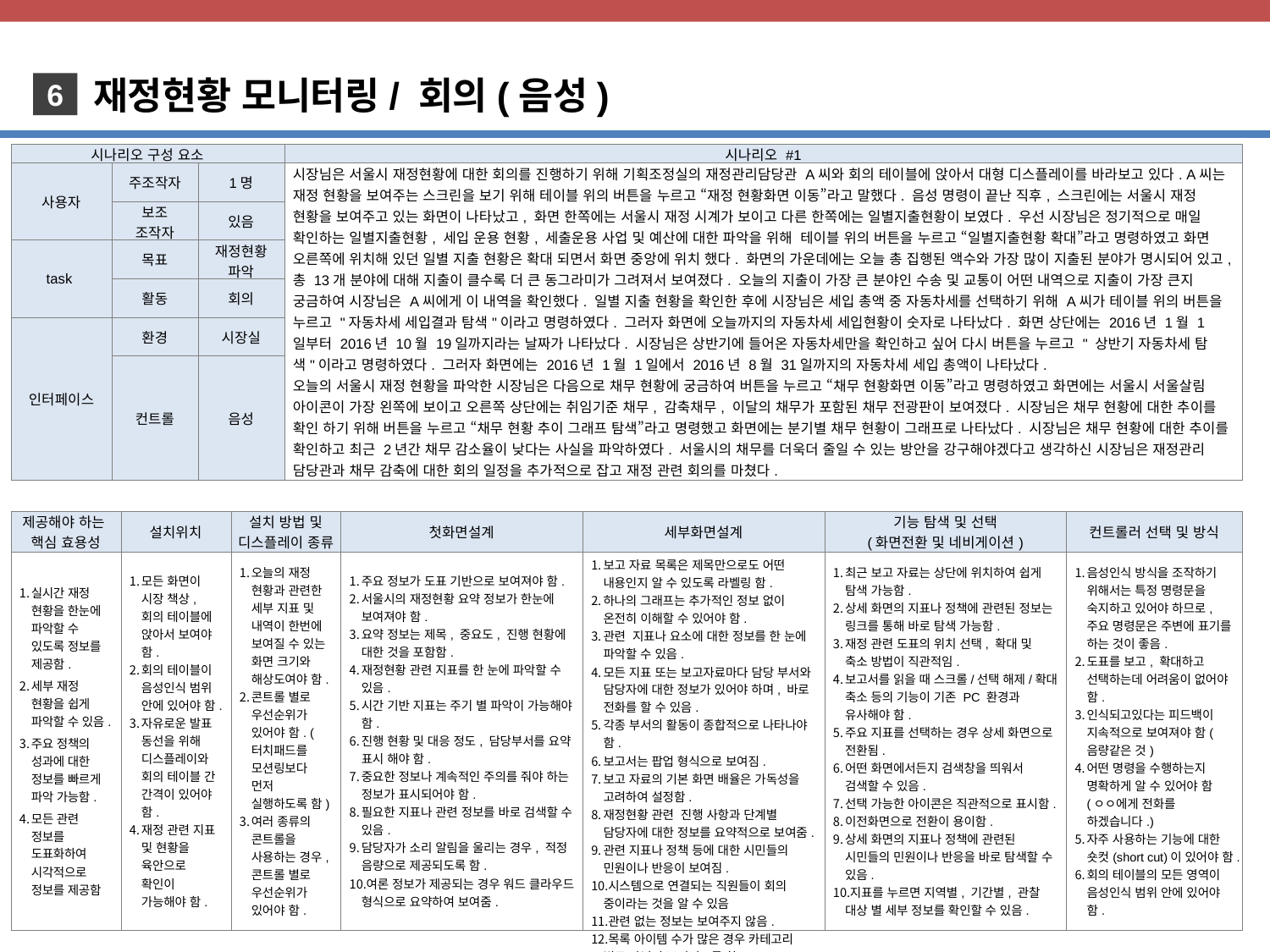

재정현황 모니터링/ 회의(음성)
6
| 시나리오 구성 요소 |  |  | 시나리오 #1 |
| --- | --- | --- | --- |
| 사용자 | 주조작자 | 1명 | 시장님은 서울시 재정현황에 대한 회의를 진행하기 위해 기획조정실의 재정관리담당관 A씨와 회의 테이블에 앉아서 대형 디스플레이를 바라보고 있다. A씨는 재정 현황을 보여주는 스크린을 보기 위해 테이블 위의 버튼을 누르고 “재정 현황화면 이동”라고 말했다. 음성 명령이 끝난 직후, 스크린에는 서울시 재정 현황을 보여주고 있는 화면이 나타났고, 화면 한쪽에는 서울시 재정 시계가 보이고 다른 한쪽에는 일별지출현황이 보였다. 우선 시장님은 정기적으로 매일 확인하는 일별지출현황, 세입 운용 현황, 세출운용 사업 및 예산에 대한 파악을 위해 테이블 위의 버튼을 누르고 “일별지출현황 확대”라고 명령하였고 화면 오른쪽에 위치해 있던 일별 지출 현황은 확대 되면서 화면 중앙에 위치 했다. 화면의 가운데에는 오늘 총 집행된 액수와 가장 많이 지출된 분야가 명시되어 있고, 총 13개 분야에 대해 지출이 클수록 더 큰 동그라미가 그려져서 보여졌다. 오늘의 지출이 가장 큰 분야인 수송 및 교통이 어떤 내역으로 지출이 가장 큰지 궁금하여 시장님은 A씨에게 이 내역을 확인했다. 일별 지출 현황을 확인한 후에 시장님은 세입 총액 중 자동차세를 선택하기 위해 A씨가 테이블 위의 버튼을 누르고 "자동차세 세입결과 탐색"이라고 명령하였다. 그러자 화면에 오늘까지의 자동차세 세입현황이 숫자로 나타났다. 화면 상단에는 2016년 1월 1일부터 2016년 10월 19일까지라는 날짜가 나타났다. 시장님은 상반기에 들어온 자동차세만을 확인하고 싶어 다시 버튼을 누르고 " 상반기 자동차세 탐색"이라고 명령하였다. 그러자 화면에는 2016년 1월 1일에서 2016년 8월 31일까지의 자동차세 세입 총액이 나타났다. 오늘의 서울시 재정 현황을 파악한 시장님은 다음으로 채무 현황에 궁금하여 버튼을 누르고 “채무 현황화면 이동”라고 명령하였고 화면에는 서울시 서울살림 아이콘이 가장 왼쪽에 보이고 오른쪽 상단에는 취임기준 채무, 감축채무, 이달의 채무가 포함된 채무 전광판이 보여졌다. 시장님은 채무 현황에 대한 추이를 확인 하기 위해 버튼을 누르고 “채무 현황 추이 그래프 탐색”라고 명령했고 화면에는 분기별 채무 현황이 그래프로 나타났다. 시장님은 채무 현황에 대한 추이를 확인하고 최근 2년간 채무 감소율이 낮다는 사실을 파악하였다. 서울시의 채무를 더욱더 줄일 수 있는 방안을 강구해야겠다고 생각하신 시장님은 재정관리 담당관과 채무 감축에 대한 회의 일정을 추가적으로 잡고 재정 관련 회의를 마쳤다. |
|  | 보조 조작자 | 있음 |  |
| task | 목표 | 재정현황 파악 |  |
|  | 활동 | 회의 |  |
| 인터페이스 | 환경 | 시장실 |  |
|  | 컨트롤 | 음성 |  |
| 제공해야 하는 핵심 효용성 | 설치위치 | 설치 방법 및 디스플레이 종류 | 첫화면설계 | 세부화면설계 | 기능 탐색 및 선택 (화면전환 및 네비게이션) | 컨트롤러 선택 및 방식 |
| --- | --- | --- | --- | --- | --- | --- |
| 실시간 재정 현황을 한눈에 파악할 수 있도록 정보를 제공함. 세부 재정 현황을 쉽게 파악할 수 있음. 주요 정책의 성과에 대한 정보를 빠르게 파악 가능함. 모든 관련 정보를 도표화하여 시각적으로 정보를 제공함 | 모든 화면이 시장 책상, 회의 테이블에 앉아서 보여야 함. 회의 테이블이 음성인식 범위 안에 있어야 함. 자유로운 발표 동선을 위해 디스플레이와 회의 테이블 간 간격이 있어야 함. 재정 관련 지표 및 현황을 육안으로 확인이 가능해야 함. | 오늘의 재정 현황과 관련한 세부 지표 및 내역이 한번에 보여질 수 있는 화면 크기와 해상도여야 함. 콘트롤 별로 우선순위가 있어야 함. (터치패드를 모션링보다 먼저 실행하도록 함) 여러 종류의 콘트롤을 사용하는 경우, 콘트롤 별로 우선순위가 있어야 함. | 주요 정보가 도표 기반으로 보여져야 함. 서울시의 재정현황 요약 정보가 한눈에 보여져야 함. 요약 정보는 제목, 중요도, 진행 현황에 대한 것을 포함함. 재정현황 관련 지표를 한 눈에 파악할 수 있음. 시간 기반 지표는 주기 별 파악이 가능해야 함. 진행 현황 및 대응 정도, 담당부서를 요약 표시 해야 함. 중요한 정보나 계속적인 주의를 줘야 하는 정보가 표시되어야 함. 필요한 지표나 관련 정보를 바로 검색할 수 있음. 담당자가 소리 알림을 울리는 경우, 적정 음량으로 제공되도록 함. 여론 정보가 제공되는 경우 워드 클라우드 형식으로 요약하여 보여줌. | 보고 자료 목록은 제목만으로도 어떤 내용인지 알 수 있도록 라벨링 함. 하나의 그래프는 추가적인 정보 없이 온전히 이해할 수 있어야 함. 관련 지표나 요소에 대한 정보를 한 눈에 파악할 수 있음. 모든 지표 또는 보고자료마다 담당 부서와 담당자에 대한 정보가 있어야 하며, 바로 전화를 할 수 있음. 각종 부서의 활동이 종합적으로 나타나야 함. 보고서는 팝업 형식으로 보여짐. 보고 자료의 기본 화면 배율은 가독성을 고려하여 설정함. 재정현황 관련 진행 사항과 단계별 담당자에 대한 정보를 요약적으로 보여줌. 관련 지표나 정책 등에 대한 시민들의 민원이나 반응이 보여짐. 시스템으로 연결되는 직원들이 회의 중이라는 것을 알 수 있음 관련 없는 정보는 보여주지 않음. 목록 아이템 수가 많은 경우 카테고리 별로 나눠서 보여지도록 함. 카테고리 분류 시 직관적인 분류 체계를 사용함. | 최근 보고 자료는 상단에 위치하여 쉽게 탐색 가능함. 상세 화면의 지표나 정책에 관련된 정보는 링크를 통해 바로 탐색 가능함. 재정 관련 도표의 위치 선택, 확대 및 축소 방법이 직관적임. 보고서를 읽을 때 스크롤/선택 해제/확대 축소 등의 기능이 기존 PC 환경과 유사해야 함. 주요 지표를 선택하는 경우 상세 화면으로 전환됨. 어떤 화면에서든지 검색창을 띄워서 검색할 수 있음. 선택 가능한 아이콘은 직관적으로 표시함. 이전화면으로 전환이 용이함. 상세 화면의 지표나 정책에 관련된 시민들의 민원이나 반응을 바로 탐색할 수 있음. 지표를 누르면 지역별, 기간별, 관찰 대상 별 세부 정보를 확인할 수 있음. | 음성인식 방식을 조작하기 위해서는 특정 명령문을 숙지하고 있어야 하므로, 주요 명령문은 주변에 표기를 하는 것이 좋음. 도표를 보고, 확대하고 선택하는데 어려움이 없어야 함. 인식되고있다는 피드백이 지속적으로 보여져야 함(음량같은 것) 어떤 명령을 수행하는지 명확하게 알 수 있어야 함 (ㅇㅇ에게 전화를 하겠습니다.) 자주 사용하는 기능에 대한 숏컷(short cut)이 있어야 함. 회의 테이블의 모든 영역이 음성인식 범위 안에 있어야 함. |